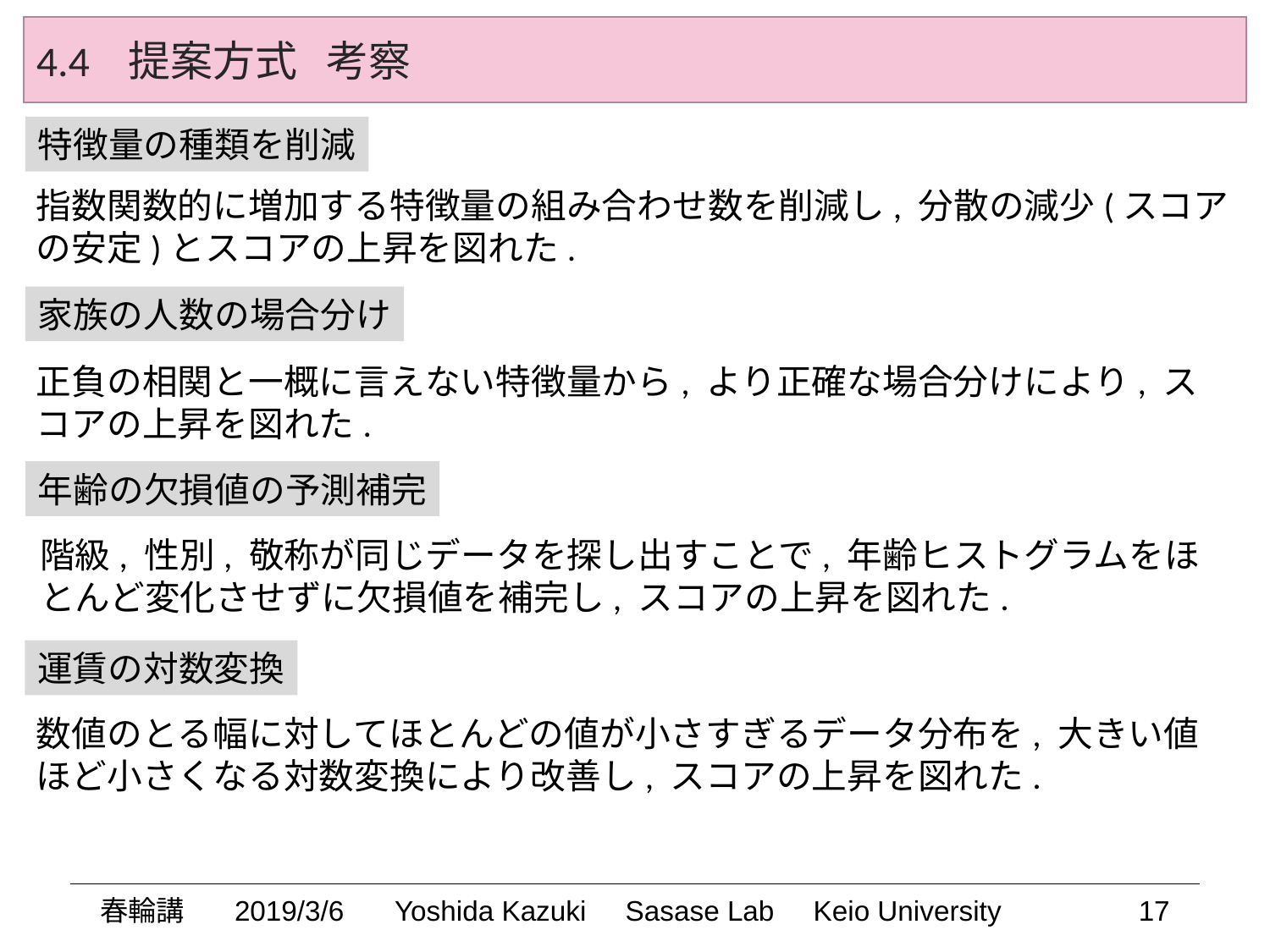

4.4   提案方式   考察
特徴量の種類を削減
指数関数的に増加する特徴量の組み合わせ数を削減し, 分散の減少(スコアの安定)とスコアの上昇を図れた.
家族の人数の場合分け
正負の相関と一概に言えない特徴量から, より正確な場合分けにより, スコアの上昇を図れた.
年齢の欠損値の予測補完
階級, 性別, 敬称が同じデータを探し出すことで, 年齢ヒストグラムをほとんど変化させずに欠損値を補完し, スコアの上昇を図れた.
運賃の対数変換
数値のとる幅に対してほとんどの値が小さすぎるデータ分布を, 大きい値ほど小さくなる対数変換により改善し, スコアの上昇を図れた.
春輪講     2019/3/6
17
Yoshida Kazuki     Sasase Lab     Keio University